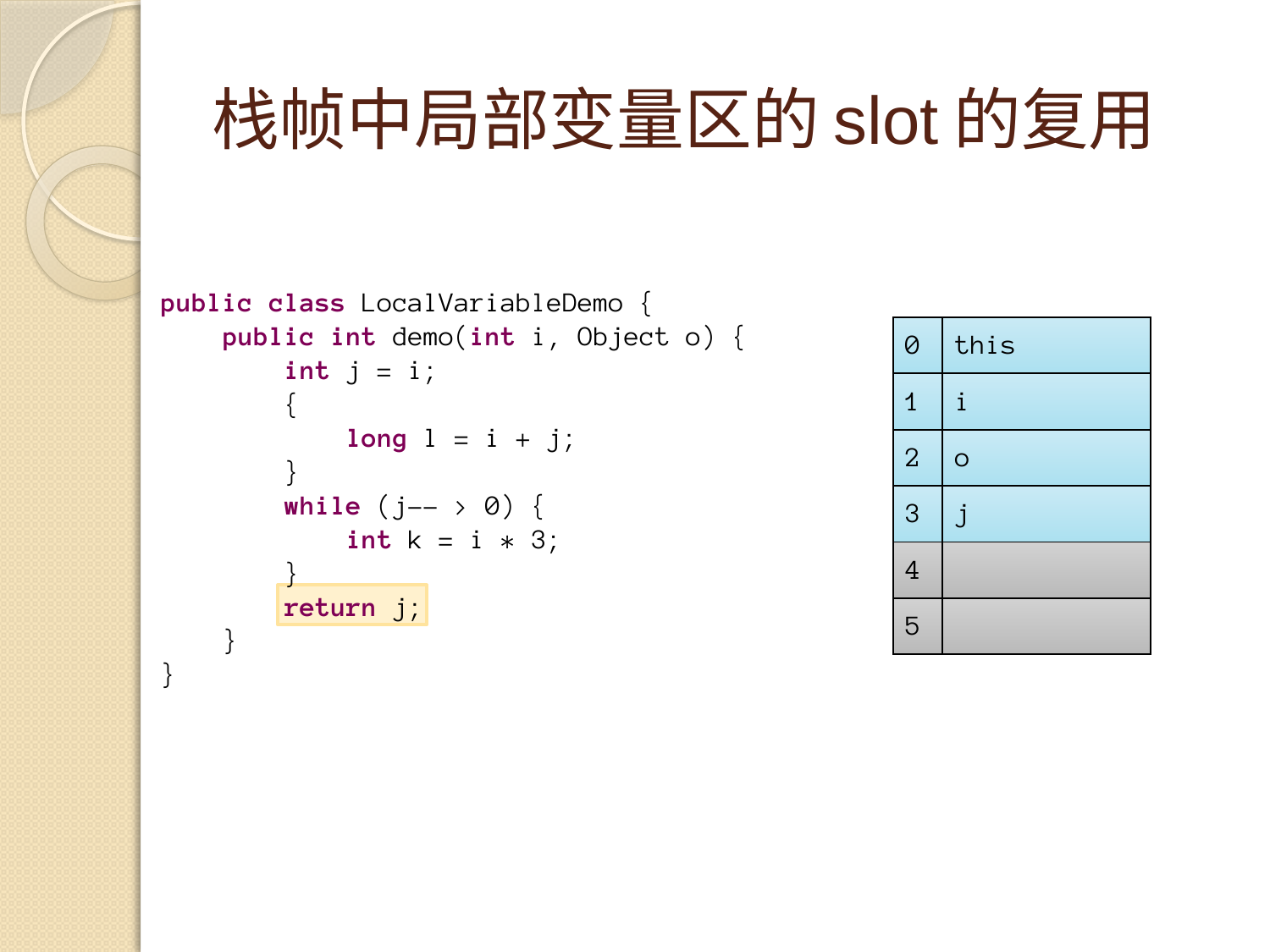

# 栈帧中局部变量区的slot的复用
public class LocalVariableDemo {
    public int demo(int i, Object o) {
        int j = i;
        {
            long l = i + j;
        }
        while (j-- > 0) {
            int k = i * 3;
        }
        return j;
    }
}
| 0 | this |
| --- | --- |
| 1 | i |
| 2 | o |
| 3 | j |
| 4 |  |
| 5 |  |